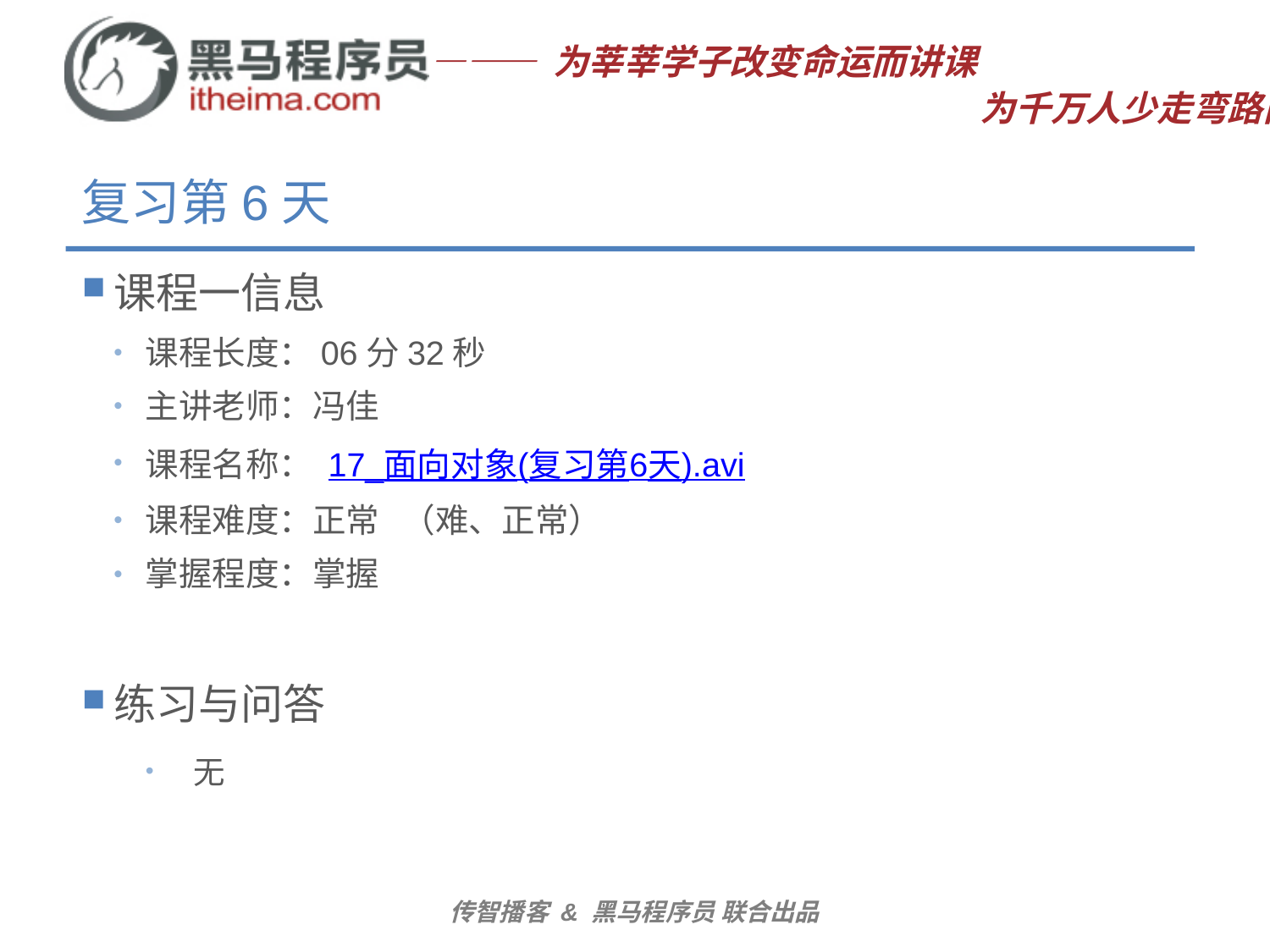

# 复习第6天
课程一信息
课程长度：06分32秒
主讲老师：冯佳
课程名称： 17_面向对象(复习第6天).avi
课程难度：正常   （难、正常）
掌握程度：掌握

练习与问答
无